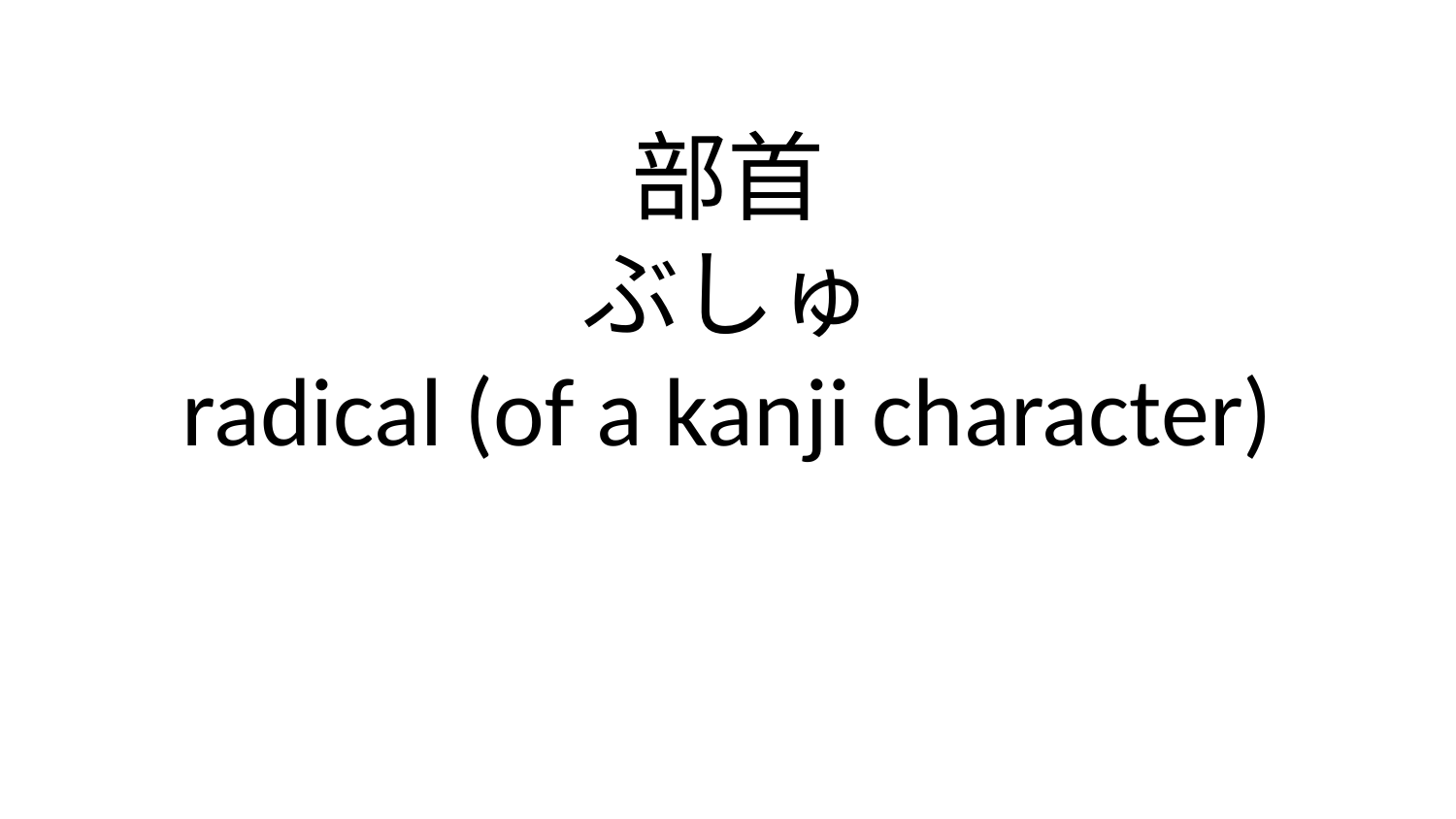

部首
ぶしゅ
radical (of a kanji character)